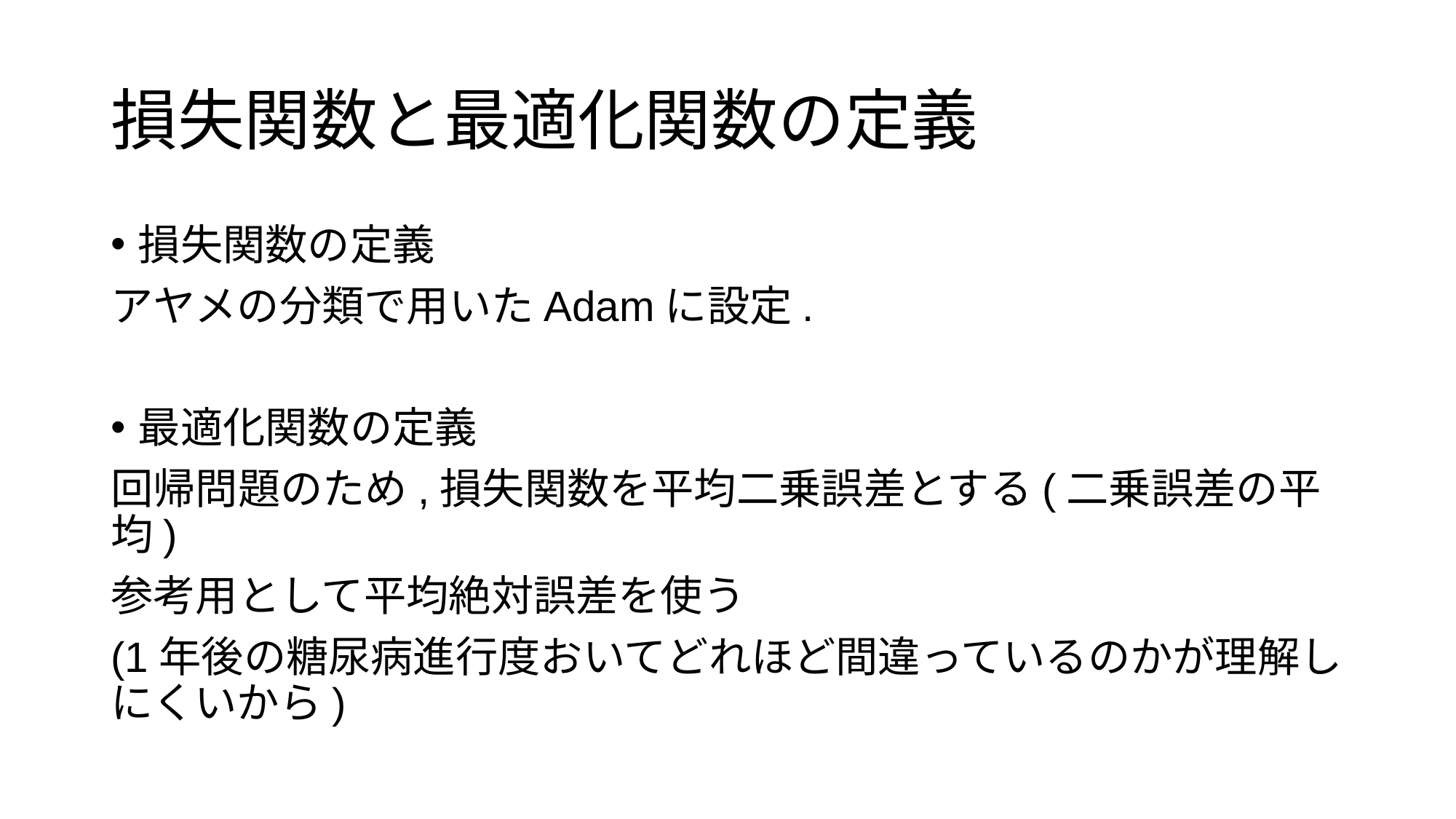

# 損失関数と最適化関数の定義
損失関数の定義
アヤメの分類で用いたAdamに設定.

最適化関数の定義
回帰問題のため,損失関数を平均二乗誤差とする(二乗誤差の平均)
参考用として平均絶対誤差を使う
(1年後の糖尿病進行度おいてどれほど間違っているのかが理解しにくいから)